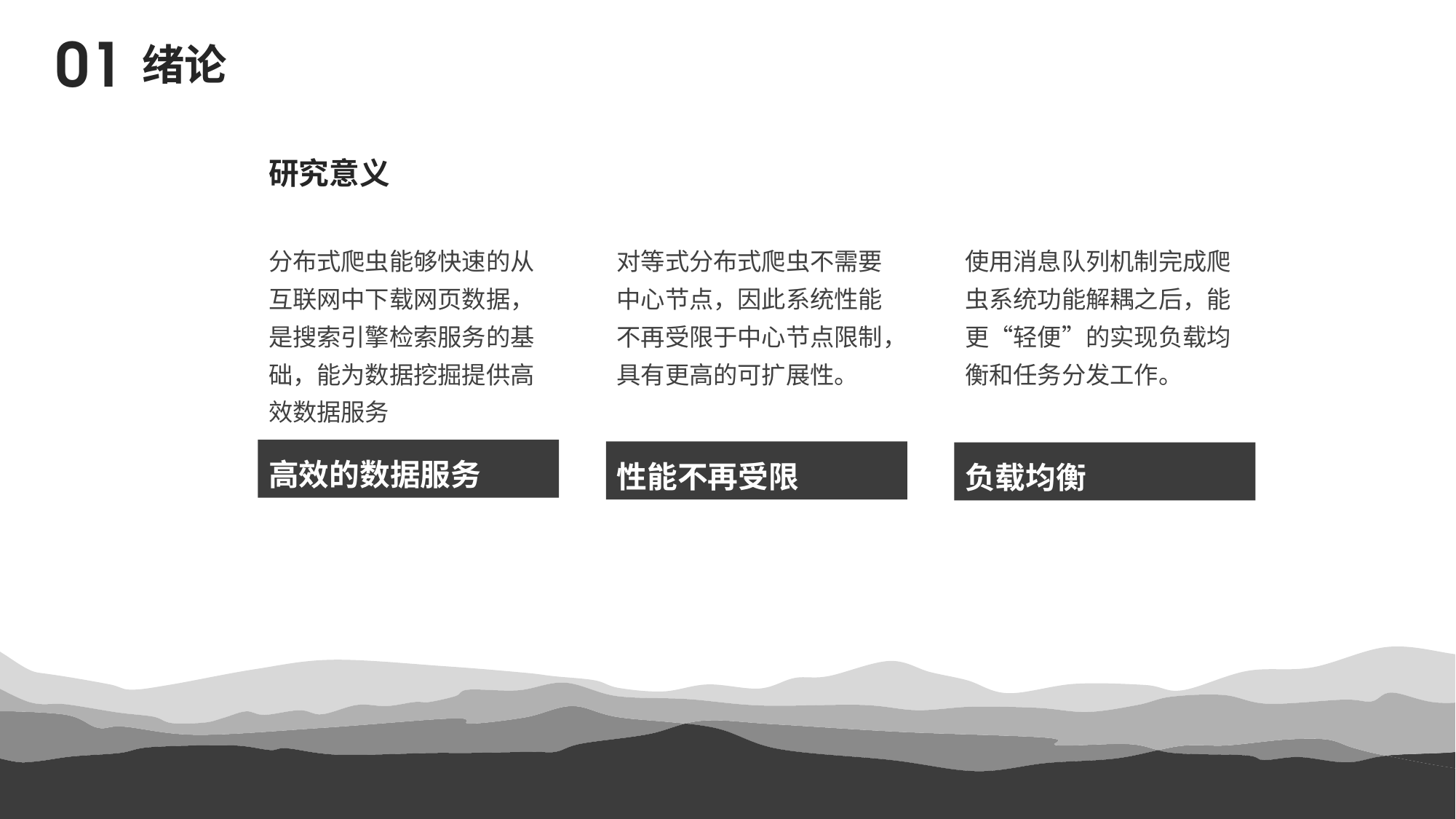

01
绪论
研究意义
分布式爬虫能够快速的从互联网中下载网页数据，是搜索引擎检索服务的基础，能为数据挖掘提供高效数据服务
对等式分布式爬虫不需要中心节点，因此系统性能不再受限于中心节点限制，具有更高的可扩展性。
使用消息队列机制完成爬虫系统功能解耦之后，能更“轻便”的实现负载均衡和任务分发工作。
高效的数据服务
性能不再受限
负载均衡